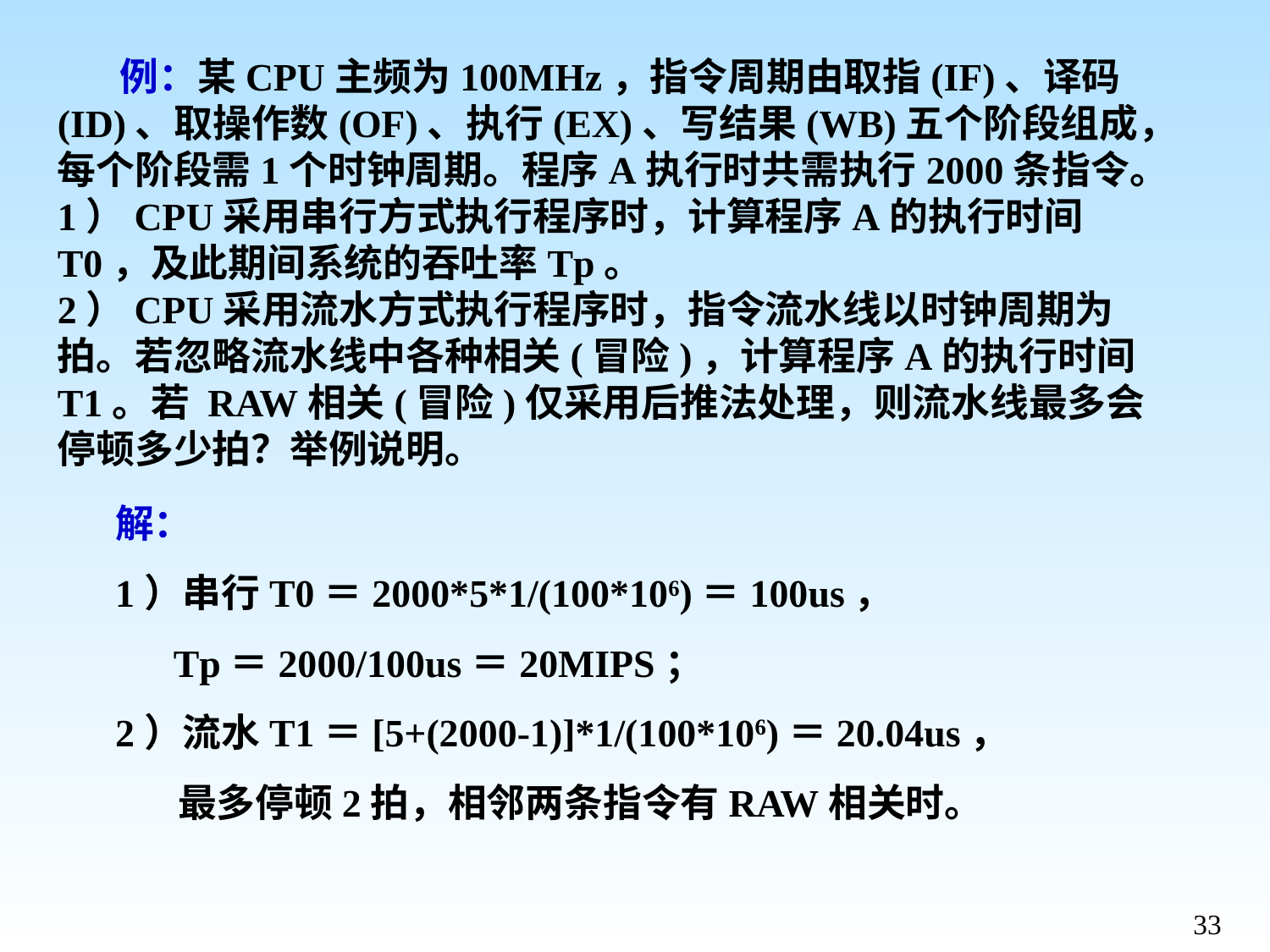

例：某CPU主频为100MHz，指令周期由取指(IF)、译码(ID)、取操作数(OF)、执行(EX)、写结果(WB)五个阶段组成，每个阶段需1个时钟周期。程序A执行时共需执行2000条指令。
1）CPU采用串行方式执行程序时，计算程序A的执行时间T0，及此期间系统的吞吐率Tp。
2）CPU采用流水方式执行程序时，指令流水线以时钟周期为拍。若忽略流水线中各种相关(冒险)，计算程序A的执行时间T1。若 RAW相关(冒险)仅采用后推法处理，则流水线最多会停顿多少拍？举例说明。
解：
1）串行T0＝2000*5*1/(100*106)＝100us，
      Tp＝2000/100us＝20MIPS；
2）流水T1＝[5+(2000-1)]*1/(100*106)＝20.04us，
      最多停顿2拍，相邻两条指令有RAW相关时。
33